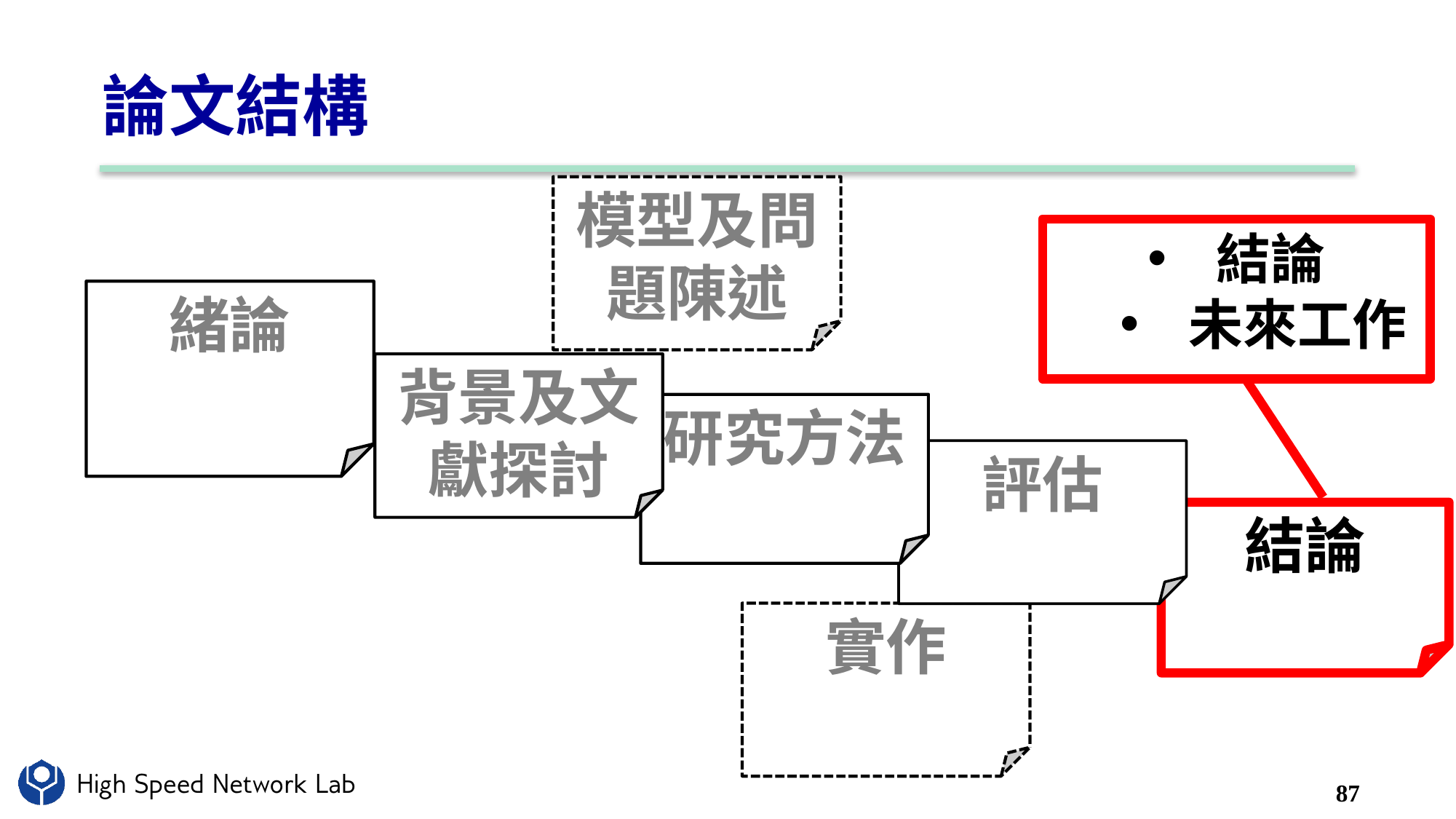

# 論文結構
模型及問題陳述

結論
未來工作

緒論
背景及文獻探討
研究方法
評估
結論
實作
87